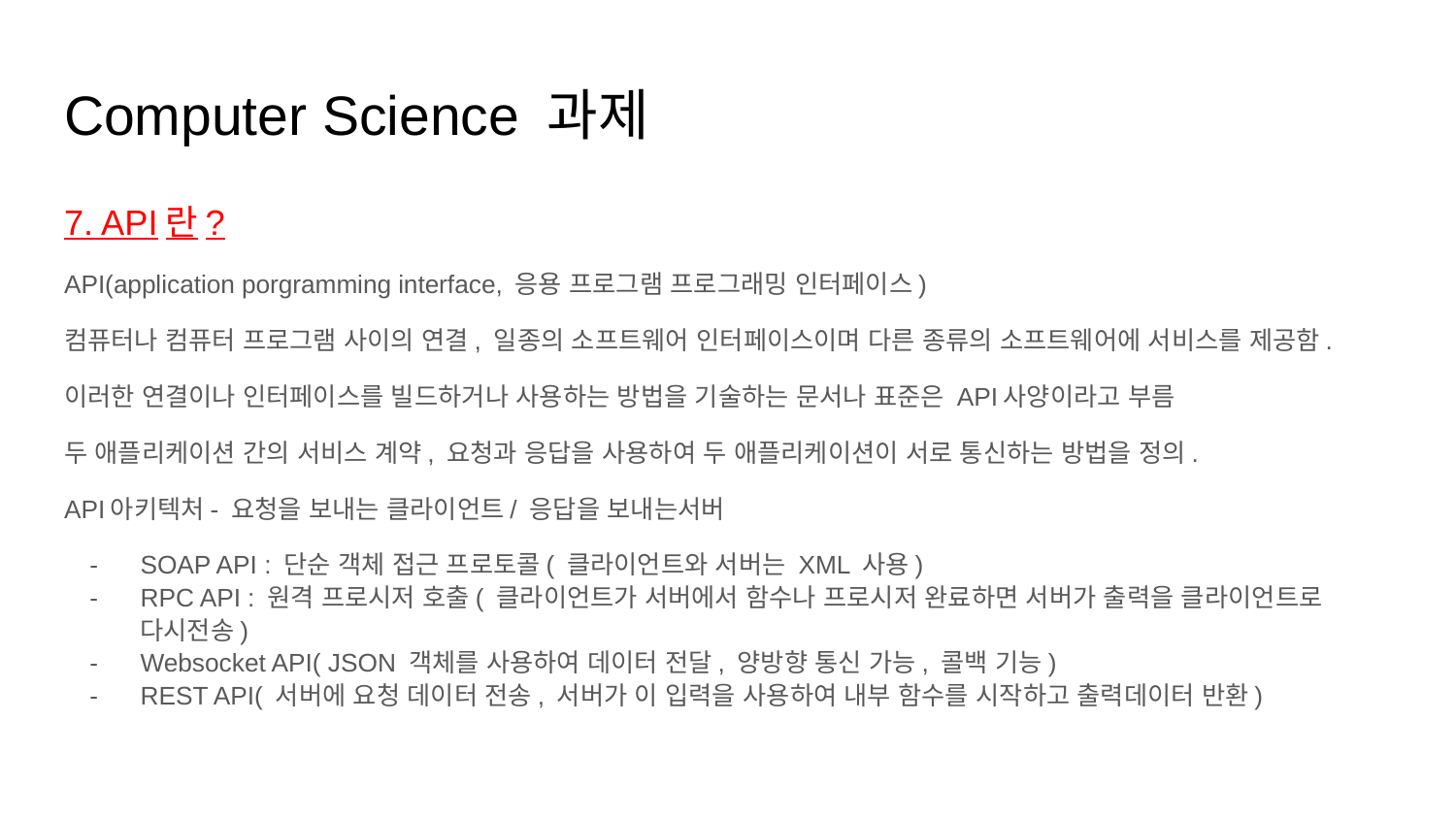

# Computer Science 과제

7. API란?
API(application porgramming interface, 응용 프로그램 프로그래밍 인터페이스)
컴퓨터나 컴퓨터 프로그램 사이의 연결, 일종의 소프트웨어 인터페이스이며 다른 종류의 소프트웨어에 서비스를 제공함.
이러한 연결이나 인터페이스를 빌드하거나 사용하는 방법을 기술하는 문서나 표준은 API사양이라고 부름
두 애플리케이션 간의 서비스 계약, 요청과 응답을 사용하여 두 애플리케이션이 서로 통신하는 방법을 정의.
API아키텍처- 요청을 보내는 클라이언트/ 응답을 보내는서버
SOAP API : 단순 객체 접근 프로토콜( 클라이언트와 서버는 XML 사용)
RPC API : 원격 프로시저 호출( 클라이언트가 서버에서 함수나 프로시저 완료하면 서버가 출력을 클라이언트로 다시전송)
Websocket API( JSON 객체를 사용하여 데이터 전달, 양방향 통신 가능, 콜백 기능)
REST API( 서버에 요청 데이터 전송, 서버가 이 입력을 사용하여 내부 함수를 시작하고 출력데이터 반환)